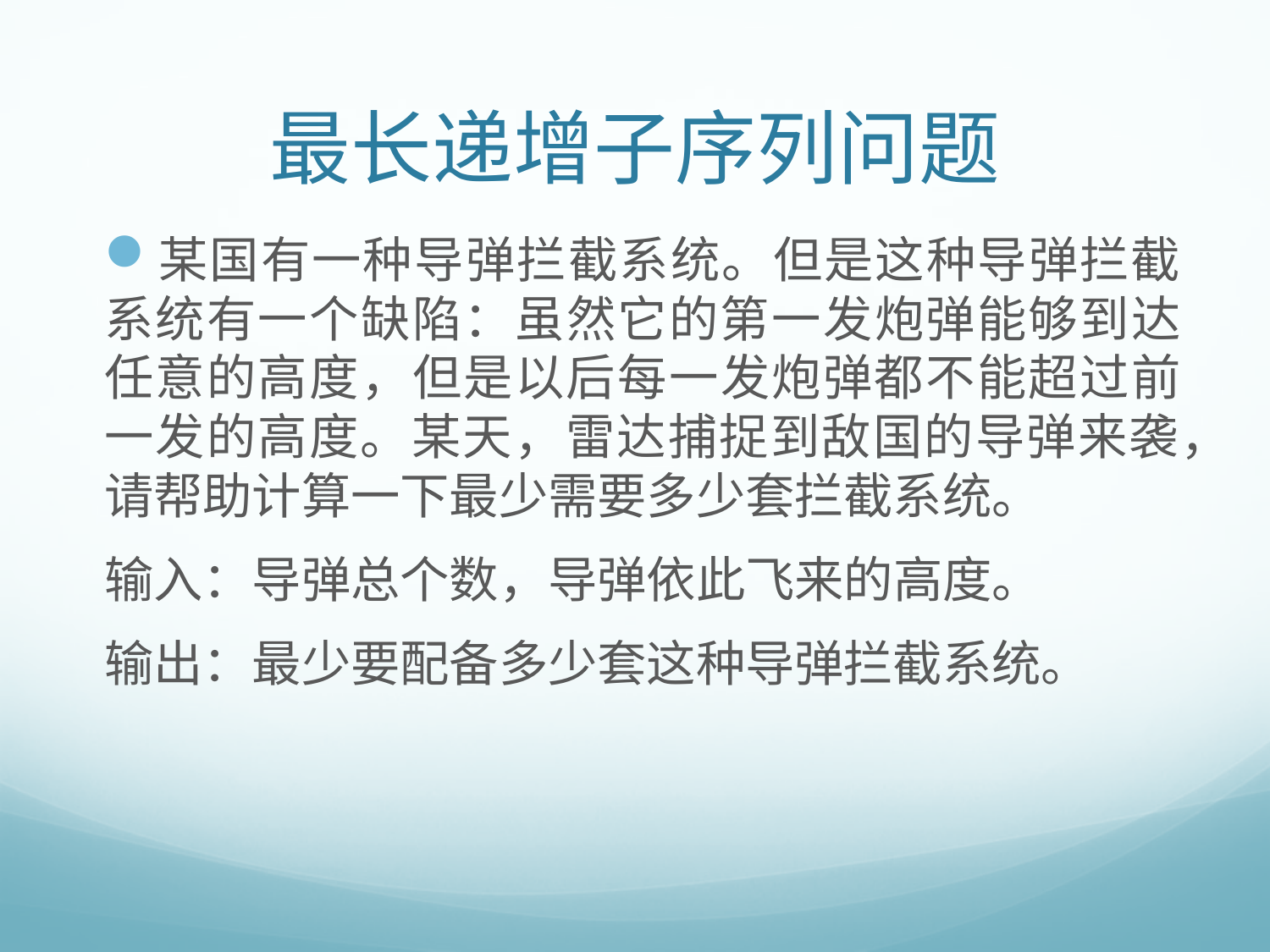

# 最长递增子序列问题
某国有一种导弹拦截系统。但是这种导弹拦截系统有一个缺陷：虽然它的第一发炮弹能够到达任意的高度，但是以后每一发炮弹都不能超过前一发的高度。某天，雷达捕捉到敌国的导弹来袭，请帮助计算一下最少需要多少套拦截系统。
输入：导弹总个数，导弹依此飞来的高度。
输出：最少要配备多少套这种导弹拦截系统。